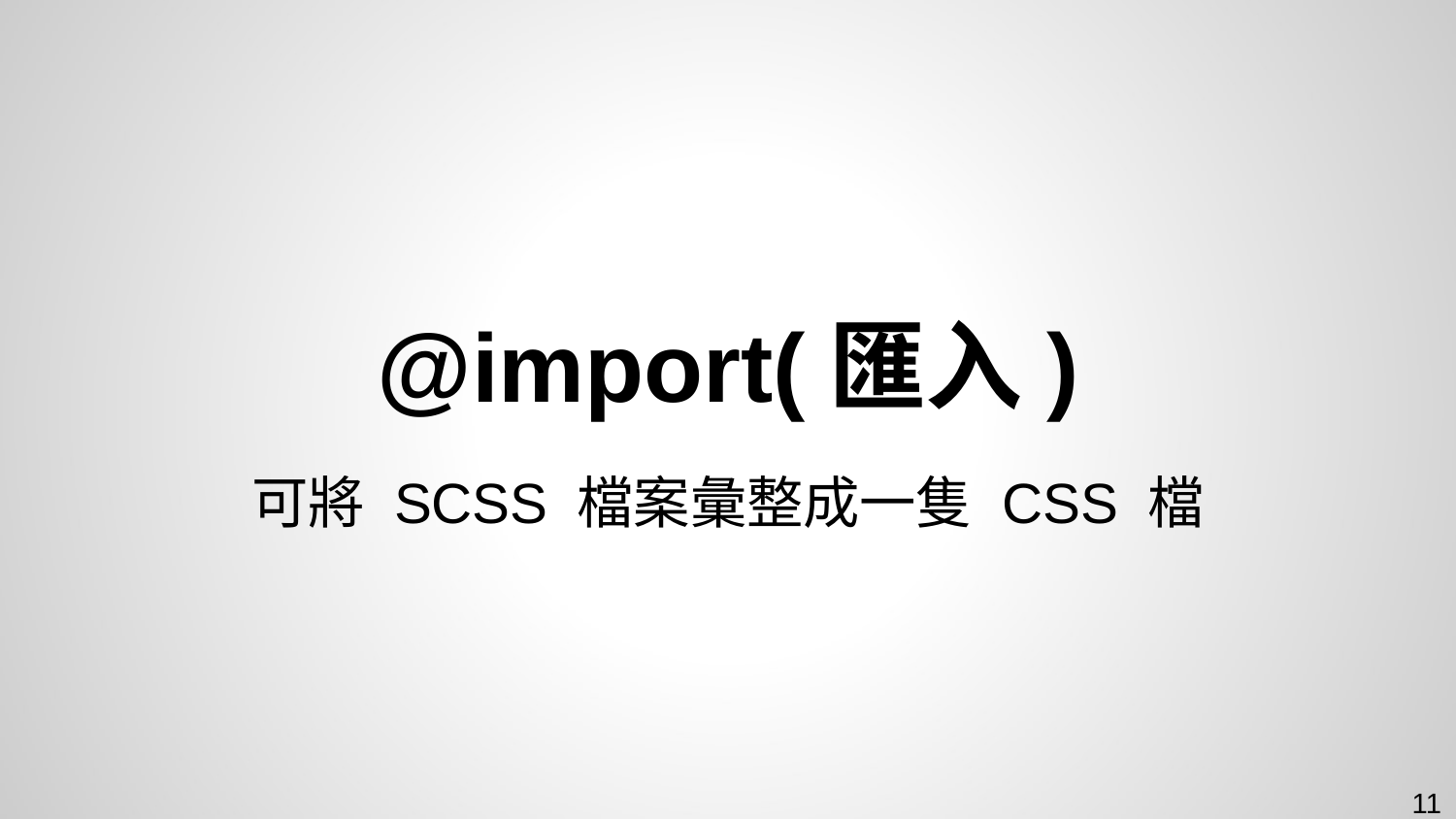

# @import(匯入)
可將 SCSS 檔案彙整成一隻 CSS 檔